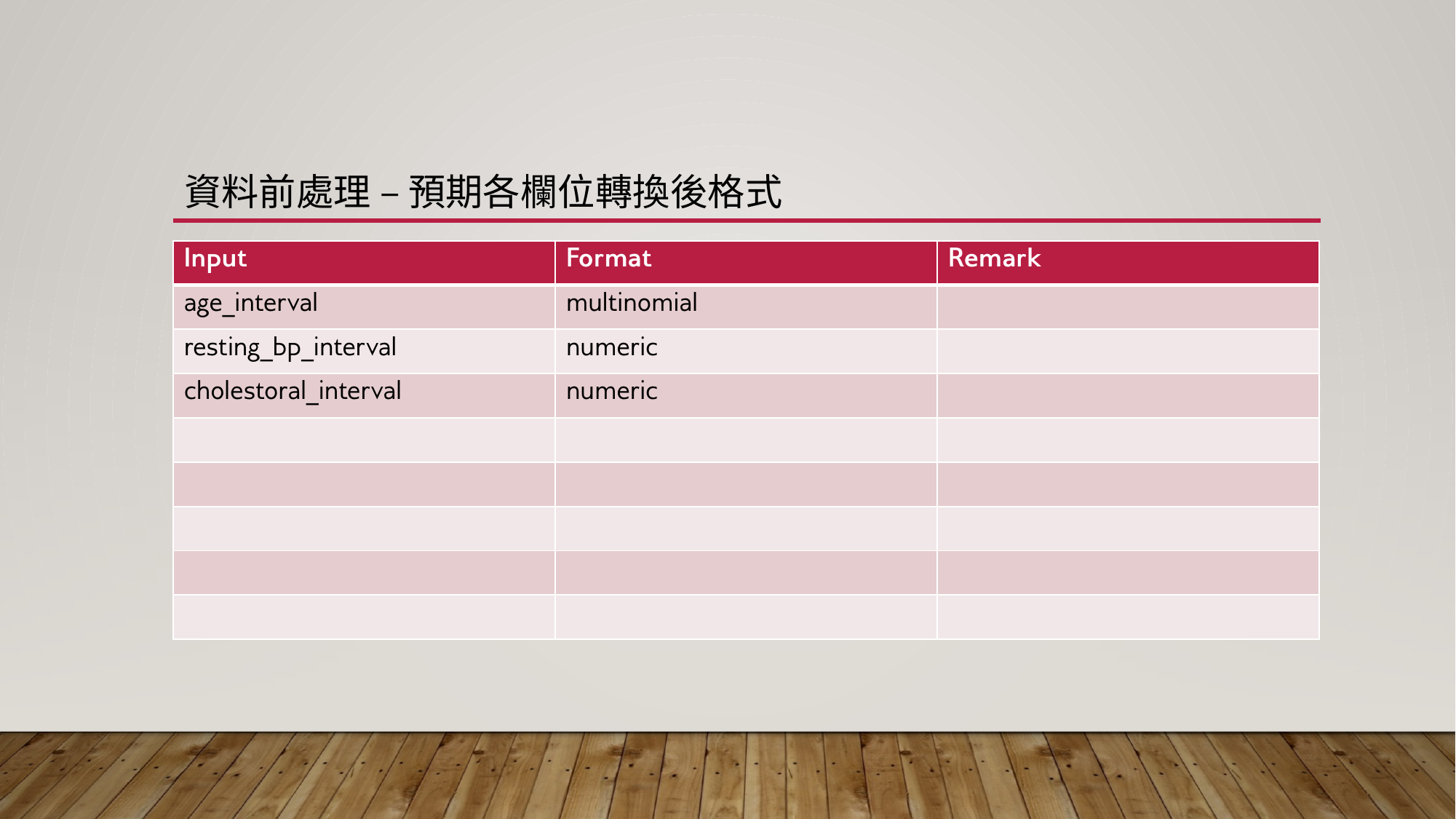

# 資料前處理 – 預期各欄位轉換後格式
| Input | Format | Remark |
| --- | --- | --- |
| age\_interval | multinomial |  |
| resting\_bp\_interval | numeric |  |
| cholestoral\_interval | numeric |  |
|  |  |  |
|  |  |  |
|  |  |  |
|  |  |  |
|  |  |  |